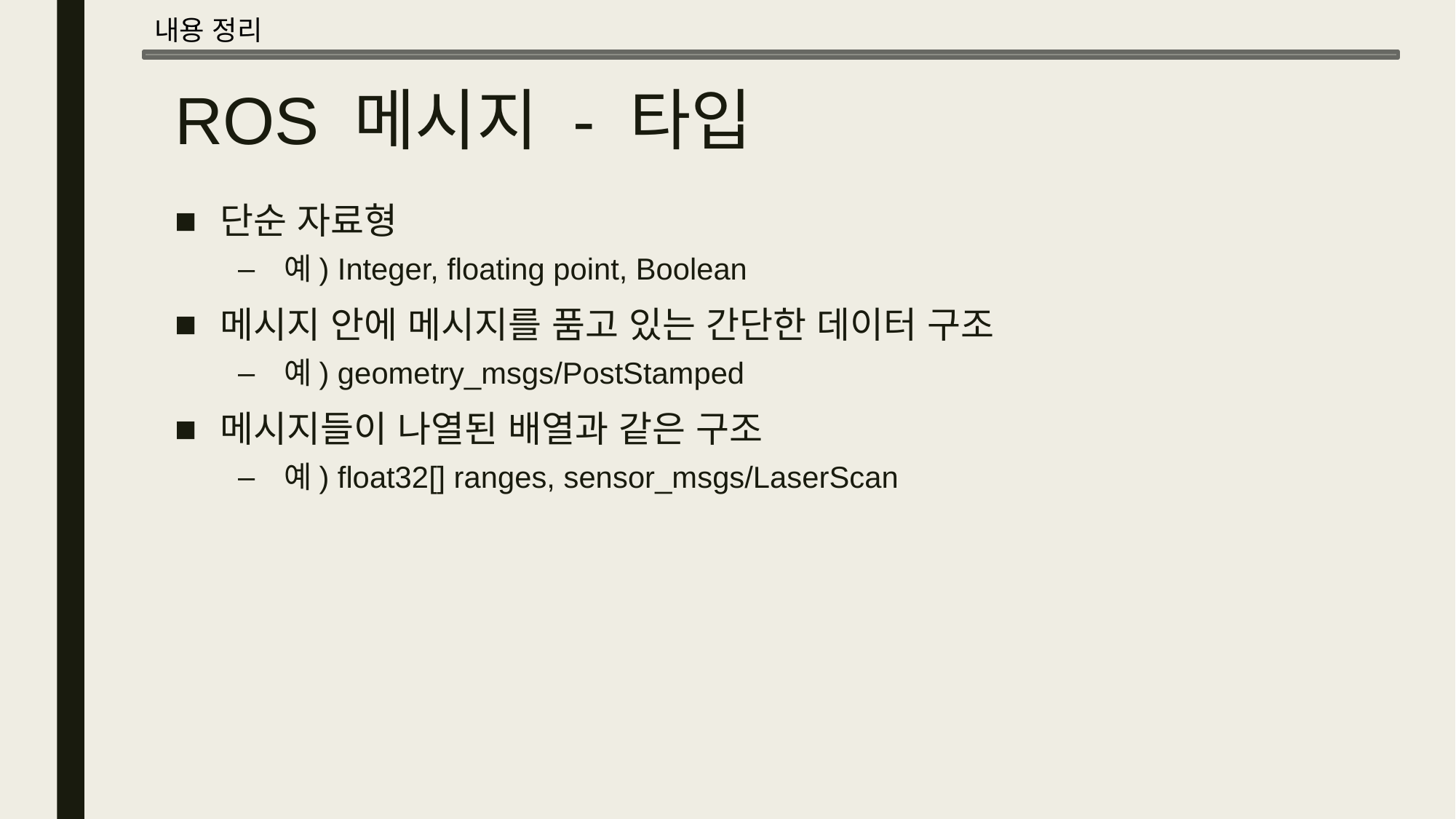

내용 정리

# ROS 메시지 - 타입
단순 자료형
예) Integer, floating point, Boolean
메시지 안에 메시지를 품고 있는 간단한 데이터 구조
예) geometry_msgs/PostStamped
메시지들이 나열된 배열과 같은 구조
예) float32[] ranges, sensor_msgs/LaserScan